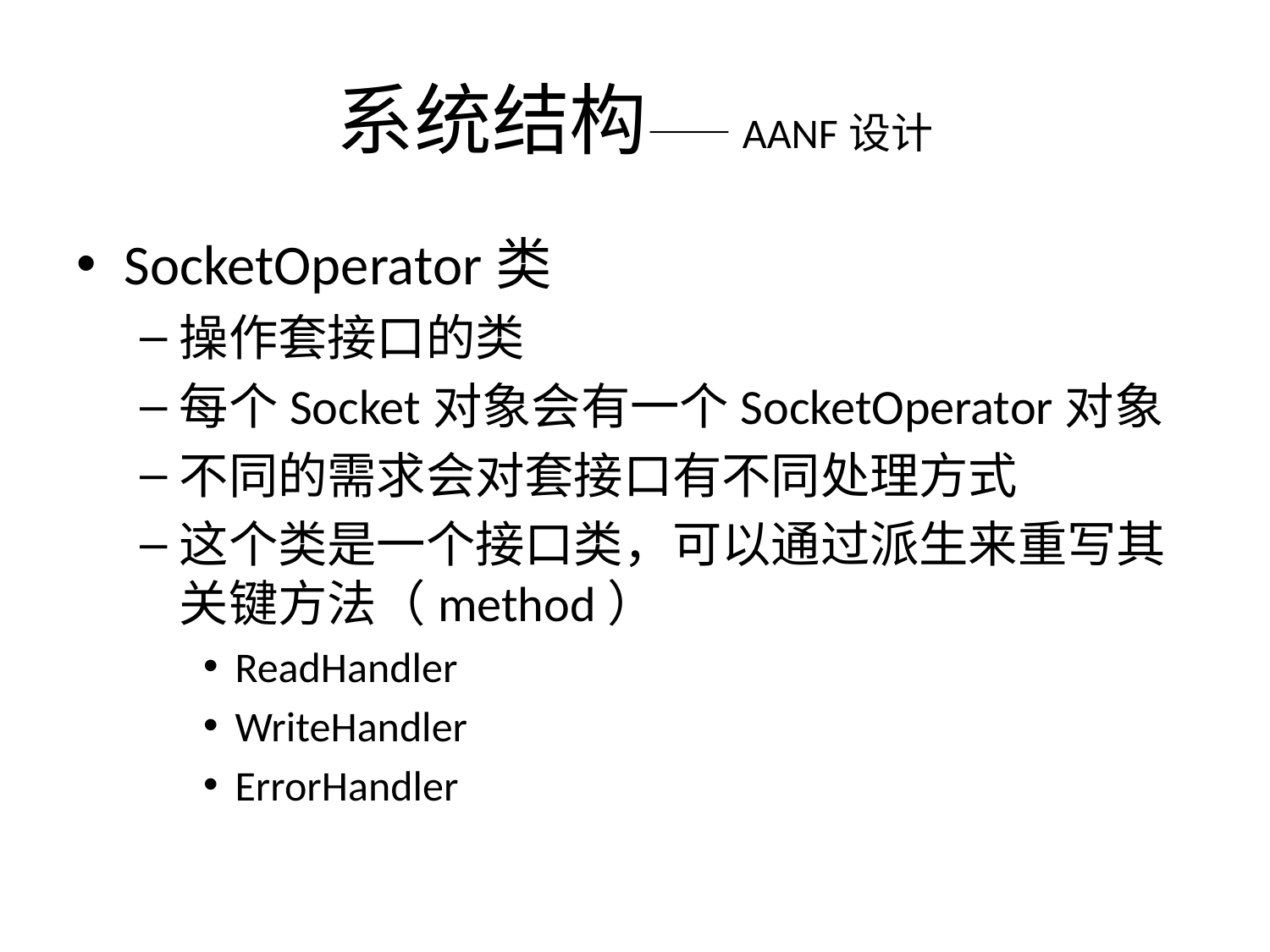

# 系统结构——AANF设计
SocketOperator类
操作套接口的类
每个Socket对象会有一个SocketOperator对象
不同的需求会对套接口有不同处理方式
这个类是一个接口类，可以通过派生来重写其关键方法（method）
ReadHandler
WriteHandler
ErrorHandler